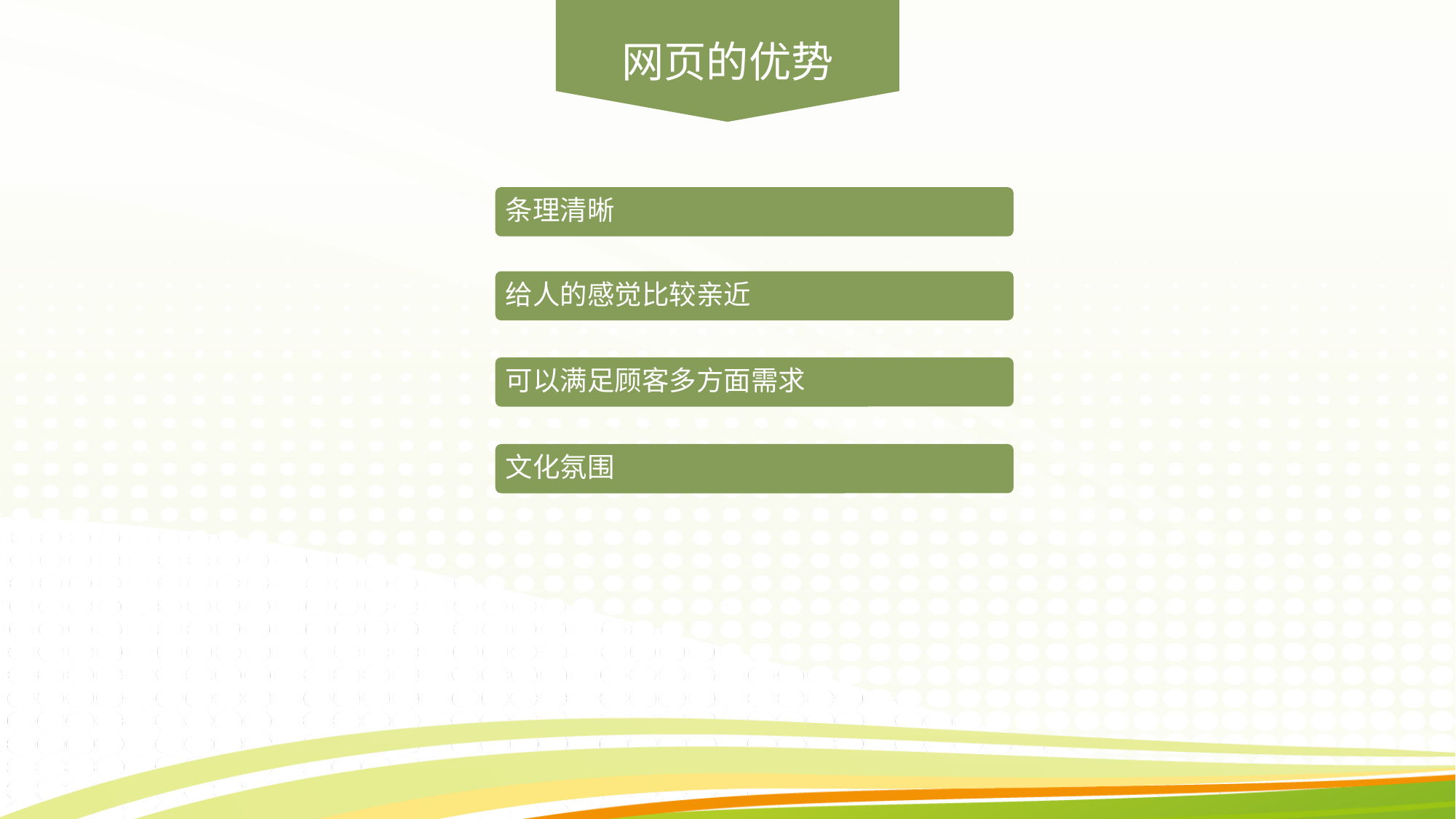

网页的优势

条理清晰

给人的感觉比较亲近

可以满足顾客多方面需求

文化氛围

7